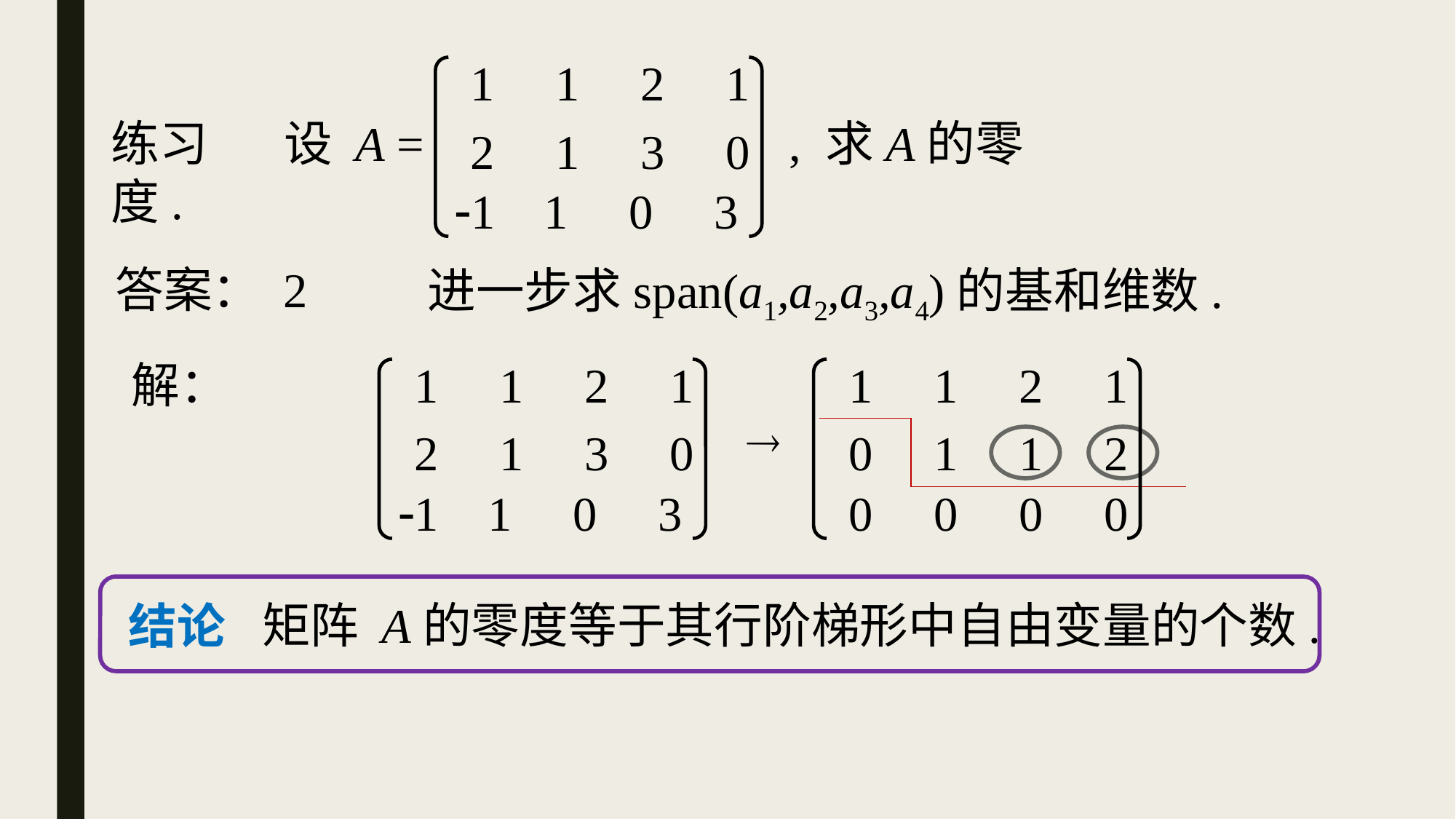

1     1     2     1

练习       设 A =                              , 求A的零度.
  2     1     3     0
−1    1     0     3
答案： 2
进一步求span(a1,a2,a3,a4)的基和维数.
  1     1     2     1
  1     1     2     1
解：

→
  2     1     3     0
  0     1     1     2

−1    1     0     3
  0     0     0     0

矩阵 A的零度等于其行阶梯形中自由变量的个数.
结论